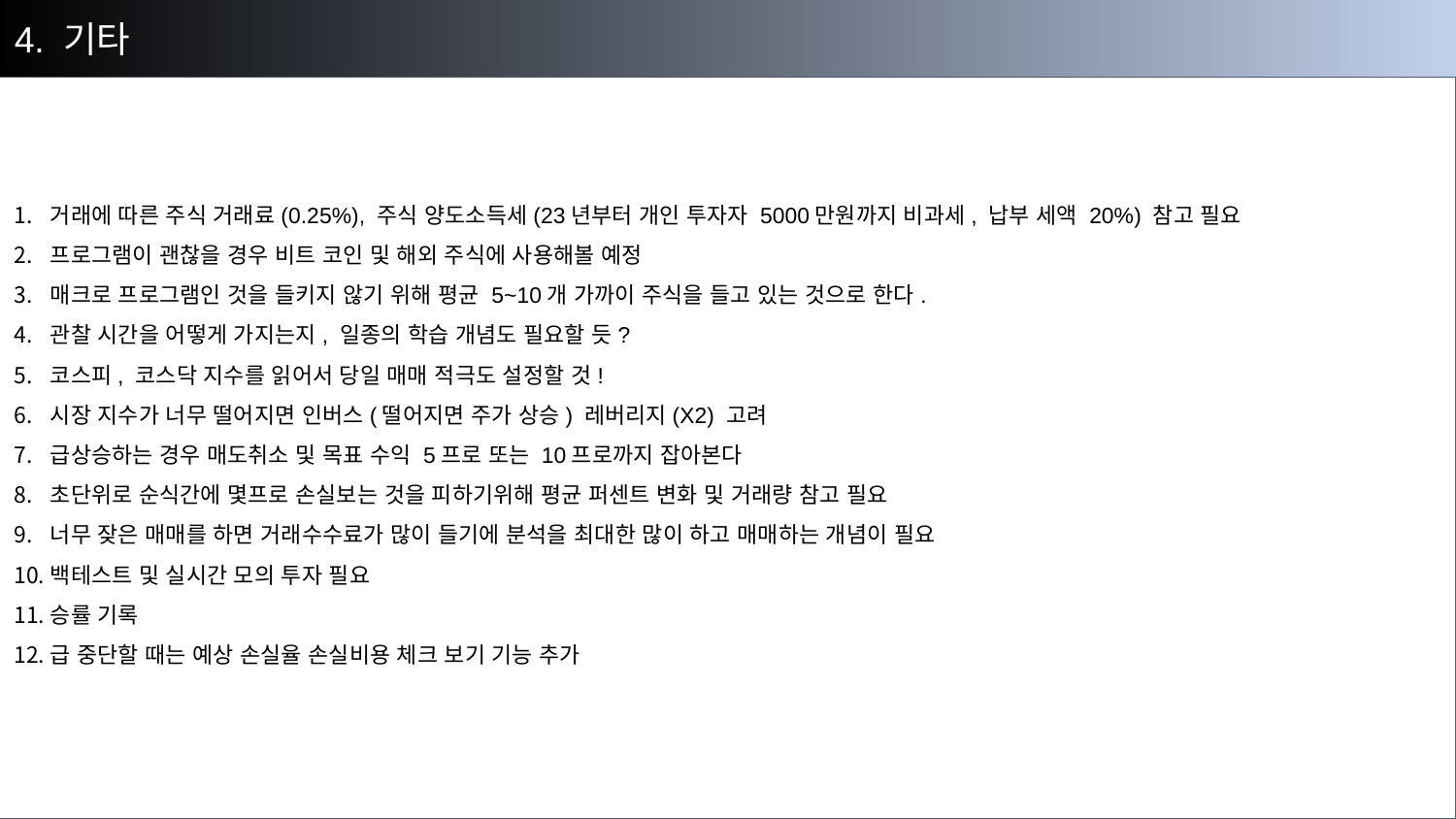

4. 기타
거래에 따른 주식 거래료(0.25%), 주식 양도소득세(23년부터 개인 투자자 5000만원까지 비과세, 납부 세액 20%) 참고 필요
프로그램이 괜찮을 경우 비트 코인 및 해외 주식에 사용해볼 예정
매크로 프로그램인 것을 들키지 않기 위해 평균 5~10개 가까이 주식을 들고 있는 것으로 한다.
관찰 시간을 어떻게 가지는지, 일종의 학습 개념도 필요할 듯?
코스피, 코스닥 지수를 읽어서 당일 매매 적극도 설정할 것!
시장 지수가 너무 떨어지면 인버스(떨어지면 주가 상승) 레버리지(X2) 고려
급상승하는 경우 매도취소 및 목표 수익 5프로 또는 10프로까지 잡아본다
초단위로 순식간에 몇프로 손실보는 것을 피하기위해 평균 퍼센트 변화 및 거래량 참고 필요
너무 잦은 매매를 하면 거래수수료가 많이 들기에 분석을 최대한 많이 하고 매매하는 개념이 필요
백테스트 및 실시간 모의 투자 필요
승률 기록
급 중단할 때는 예상 손실율 손실비용 체크 보기 기능 추가